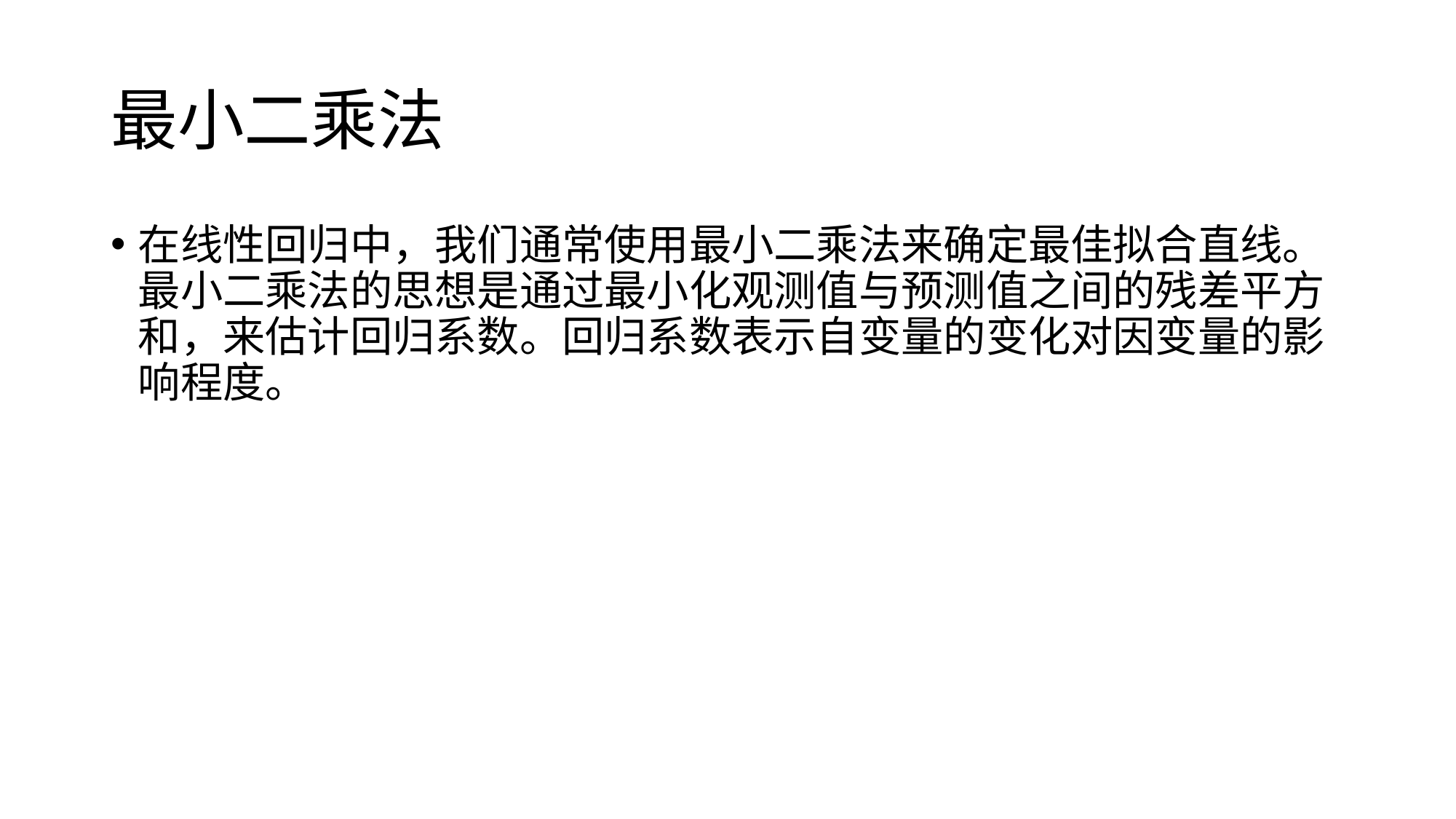

# 最小二乘法
在线性回归中，我们通常使用最小二乘法来确定最佳拟合直线。最小二乘法的思想是通过最小化观测值与预测值之间的残差平方和，来估计回归系数。回归系数表示自变量的变化对因变量的影响程度。